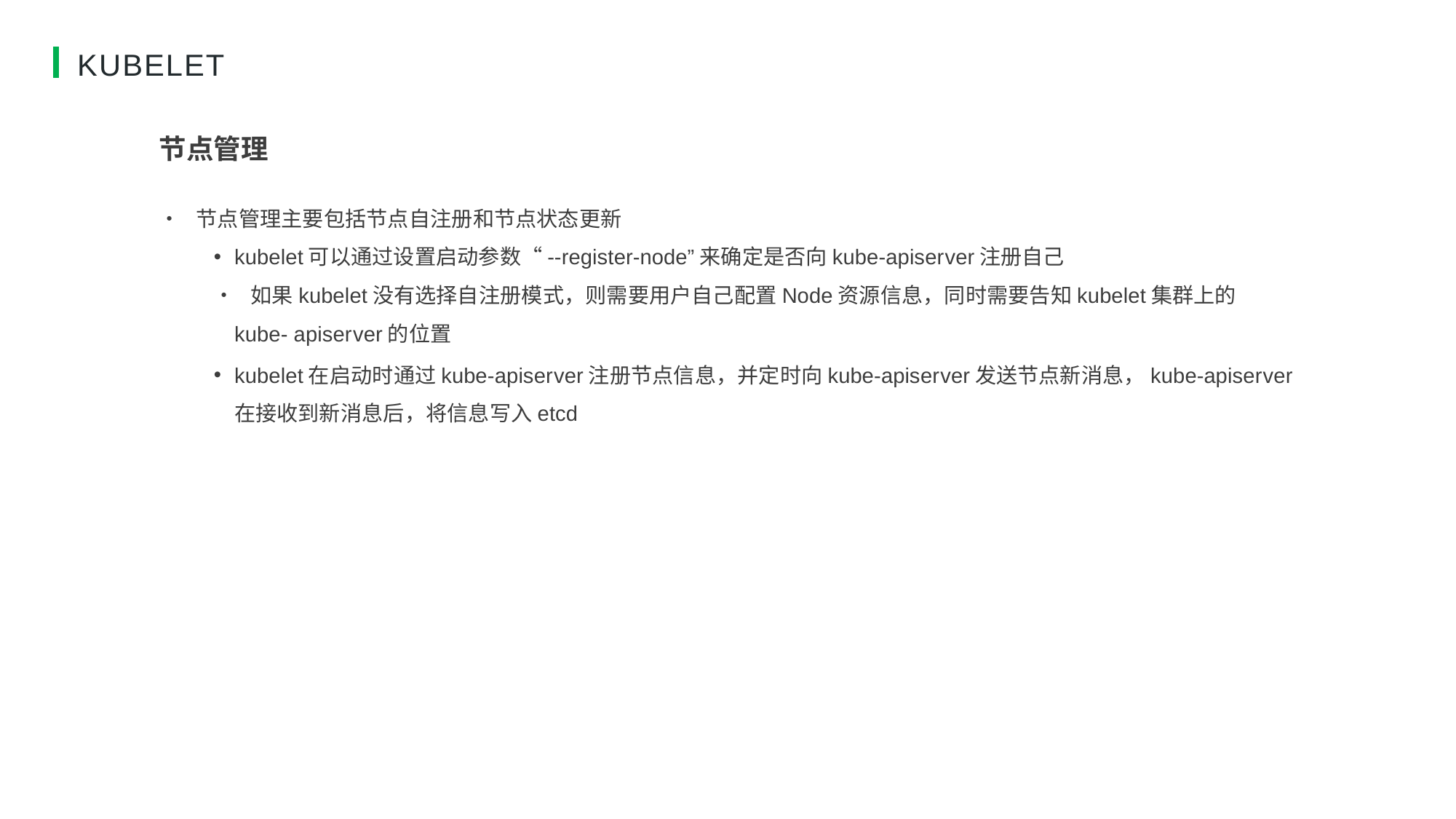

# KUBELET

节点管理

•  节点管理主要包括节点自注册和节点状态更新
kubelet可以通过设置启动参数“--register-node”来确定是否向kube-apiserver注册自己
•  如果kubelet没有选择自注册模式，则需要用户自己配置Node资源信息，同时需要告知kubelet集群上的kube- apiserver的位置
kubelet在启动时通过kube-apiserver注册节点信息，并定时向kube-apiserver发送节点新消息，kube-apiserver 在接收到新消息后，将信息写入etcd